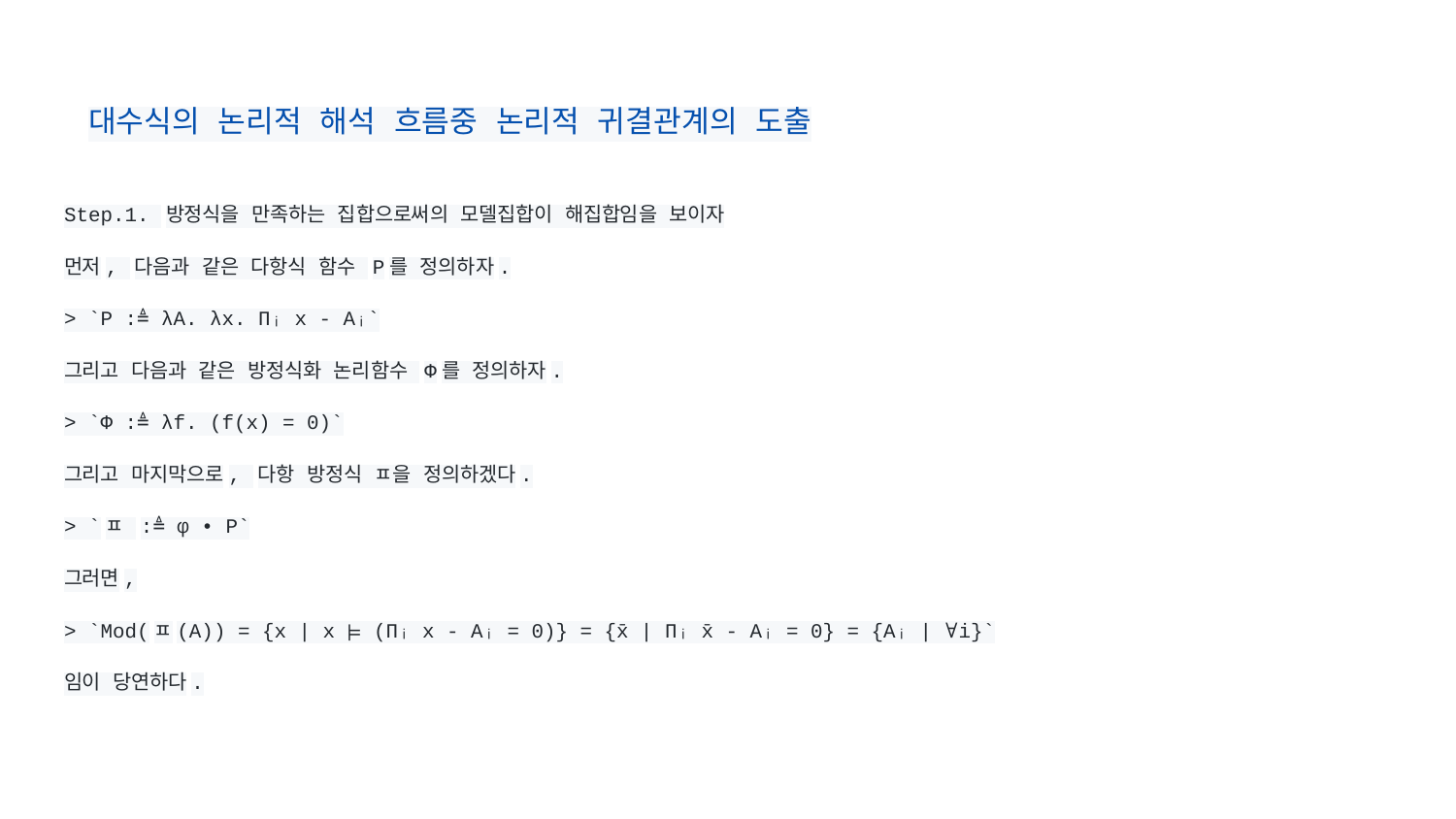

# 대수식의 논리적 해석 흐름중 논리적 귀결관계의 도출
Step.1. 방정식을 만족하는 집합으로써의 모델집합이 해집합임을 보이자
먼저, 다음과 같은 다항식 함수 P를 정의하자.
> `P :≜ λA. λx. Πᵢ x - Aᵢ`
그리고 다음과 같은 방정식화 논리함수 Φ를 정의하자.
> `Φ :≜ λf. (f(x) = 0)`
그리고 마지막으로, 다항 방정식 ㅍ을 정의하겠다.
> `ㅍ :≜ φ • P`
그러면,
> `Mod(ㅍ(A)) = {x | x ⊨ (Πᵢ x - Aᵢ = 0)} = {x̄ | Πᵢ x̄ - Aᵢ = 0} = {Aᵢ | ∀i}`
임이 당연하다.